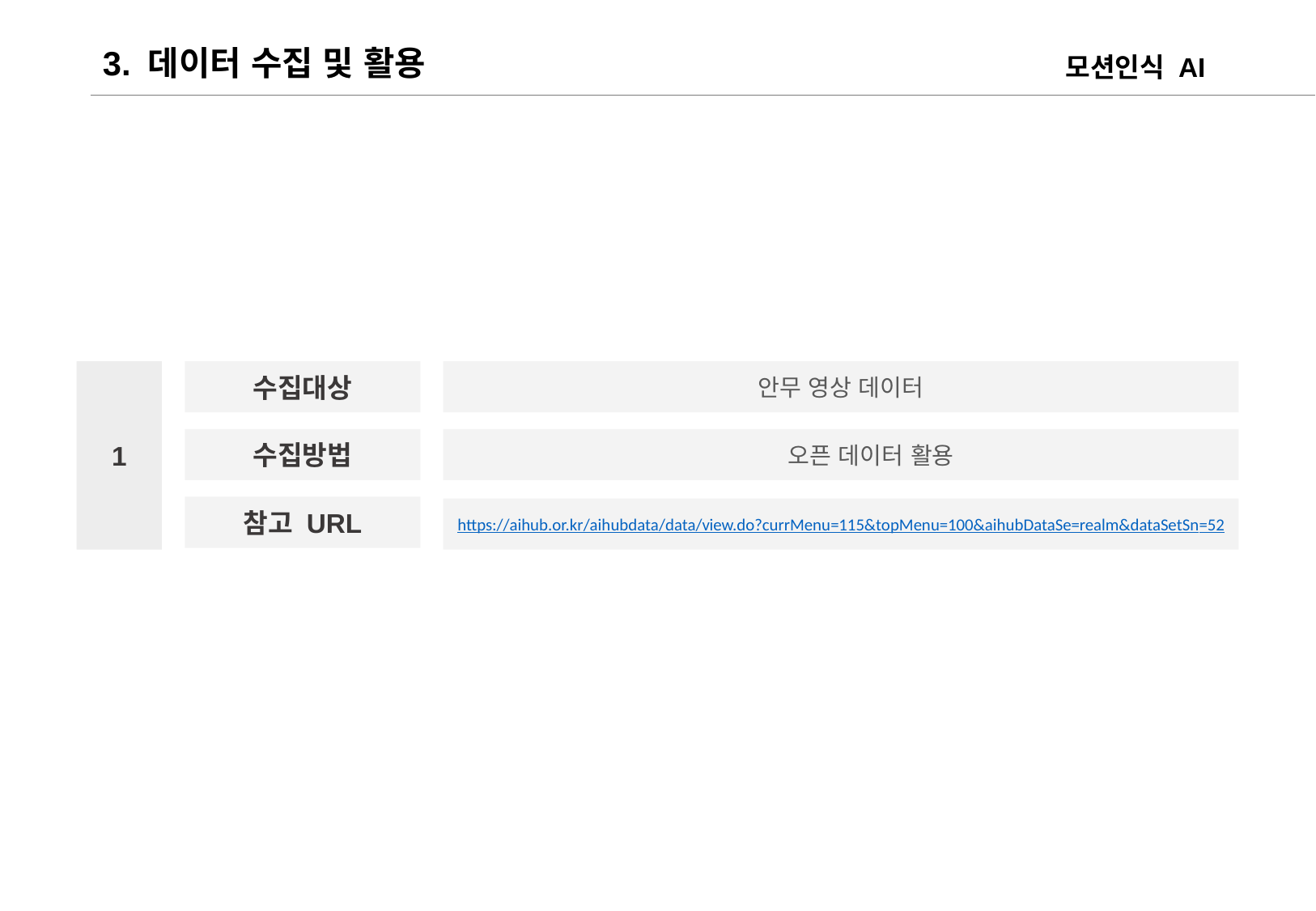

3. 데이터 수집 및 활용
모션인식 AI
1
수집대상
수집방법
참고 URL
안무 영상 데이터
오픈 데이터 활용
https://aihub.or.kr/aihubdata/data/view.do?currMenu=115&topMenu=100&aihubDataSe=realm&dataSetSn=52